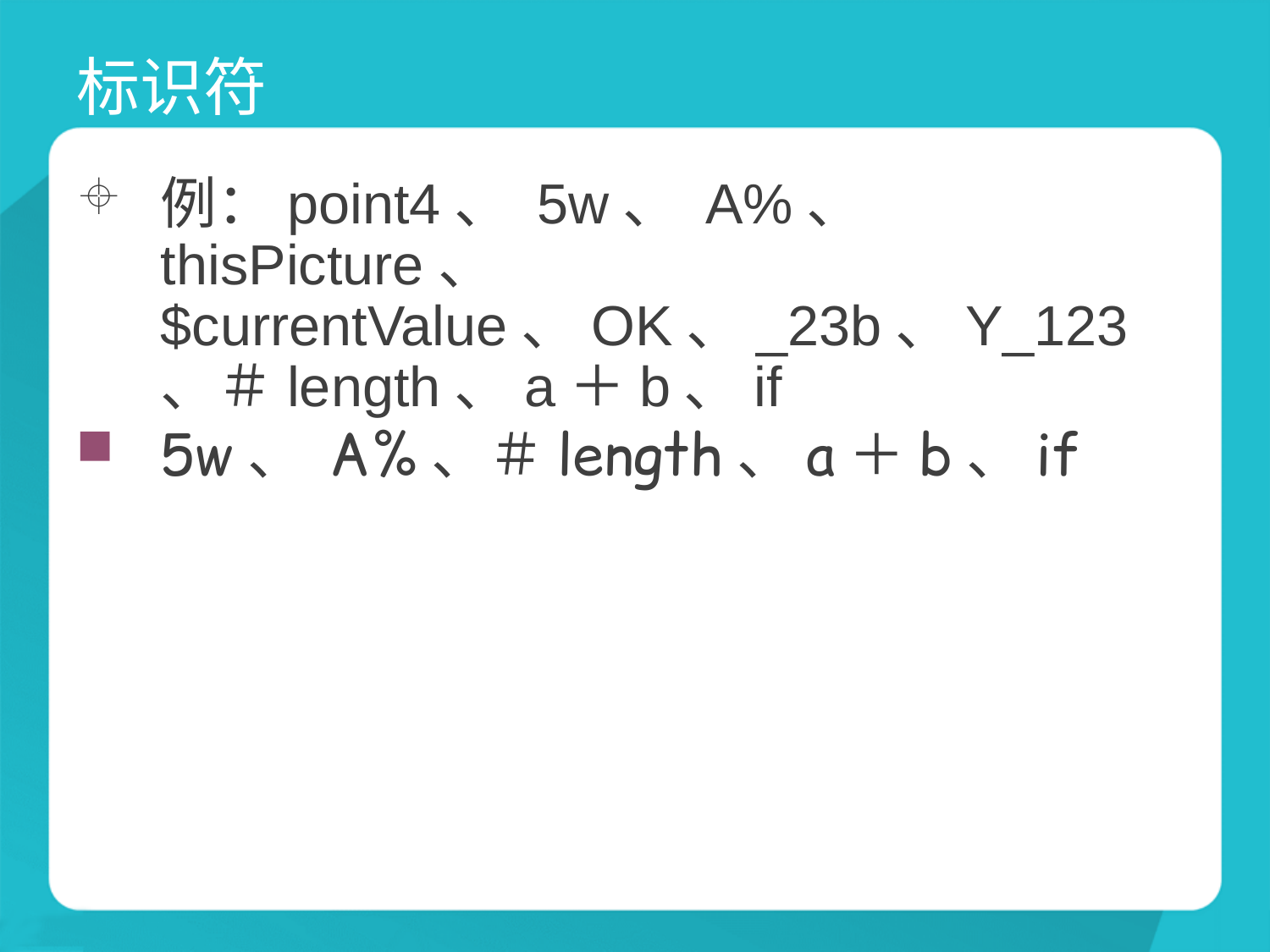

# 标识符
例：point4、 5w、 A%、 thisPicture、$currentValue、OK、_23b、Y_123、＃length、a＋b、if
5w、 A%、＃length、a＋b、if